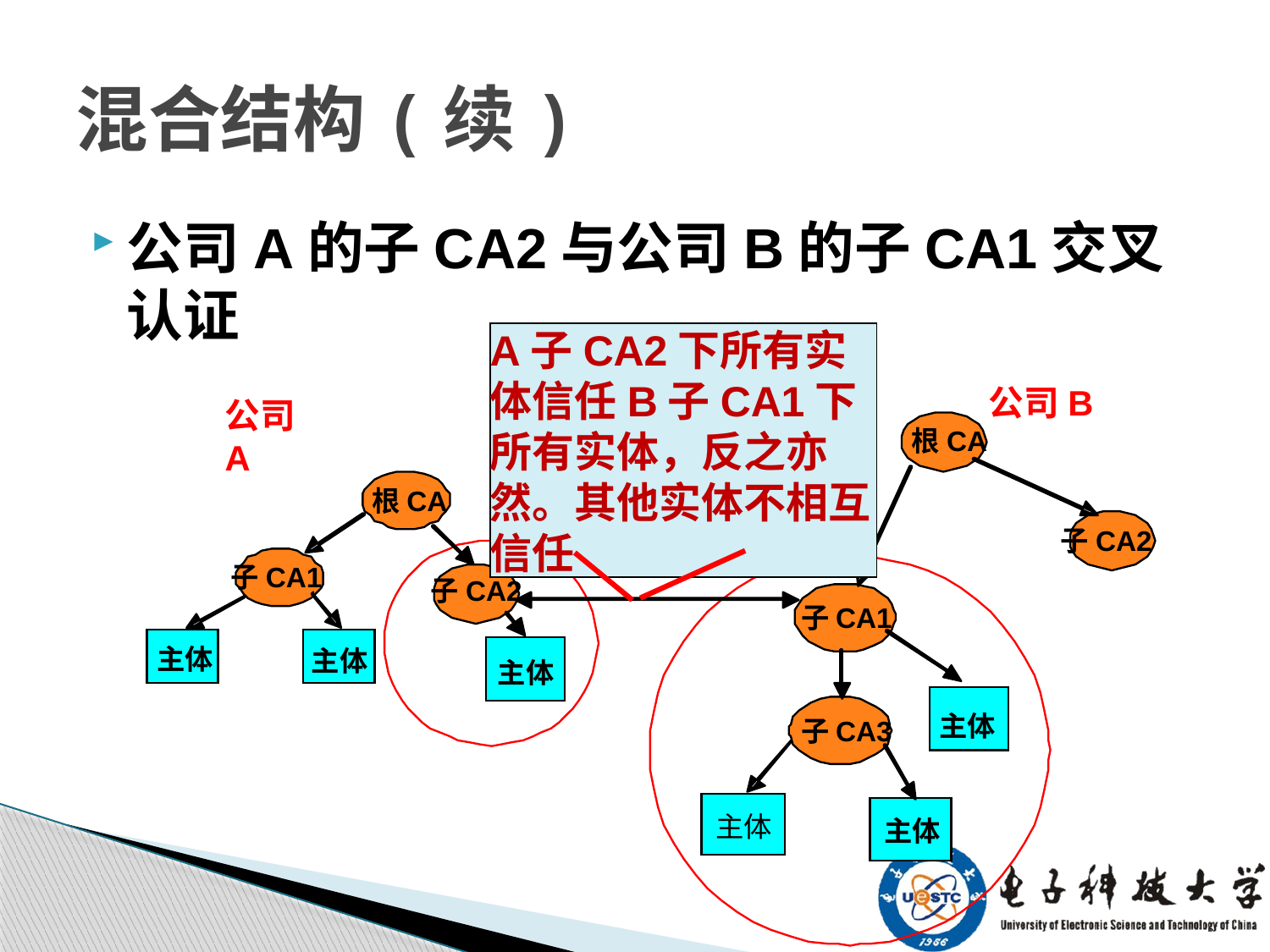

# 混合结构(续)
公司A的子CA2与公司B的子CA1交叉认证
A子CA2下所有实体信任B子CA1下所有实体，反之亦然。其他实体不相互信任

公司B

根CA

子CA2

子CA1

主体
子CA3

主体

主体
公司A

根CA

子CA1

子CA2

主体

主体

主体